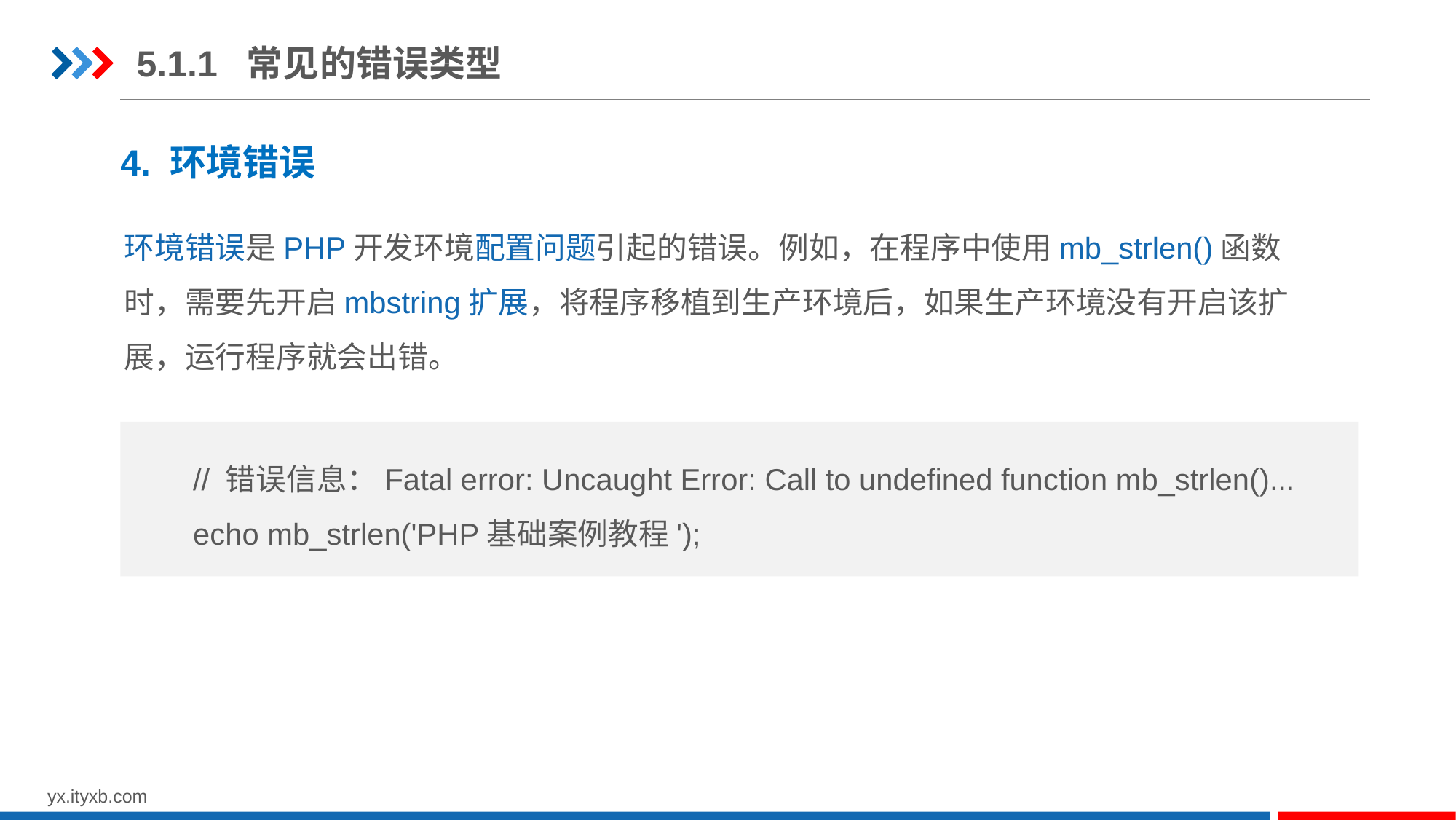

5.1.1  常见的错误类型
4. 环境错误
环境错误是PHP开发环境配置问题引起的错误。例如，在程序中使用mb_strlen()函数时，需要先开启mbstring扩展，将程序移植到生产环境后，如果生产环境没有开启该扩展，运行程序就会出错。

// 错误信息：Fatal error: Uncaught Error: Call to undefined function mb_strlen()...
echo mb_strlen('PHP基础案例教程');